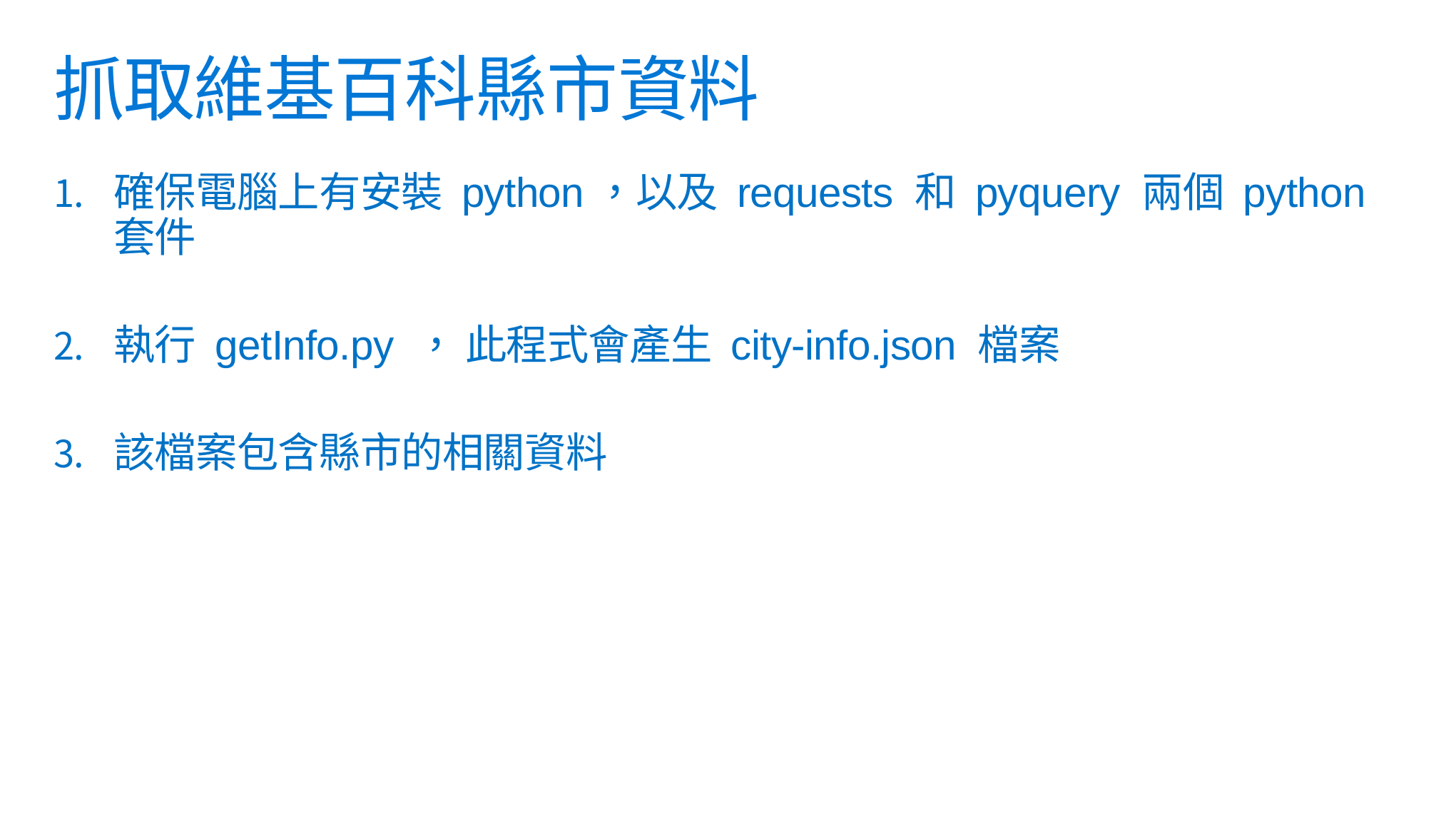

# 抓取維基百科縣市資料
確保電腦上有安裝 python，以及 requests 和 pyquery 兩個 python 套件

執行 getInfo.py ， 此程式會產生 city-info.json 檔案

該檔案包含縣市的相關資料